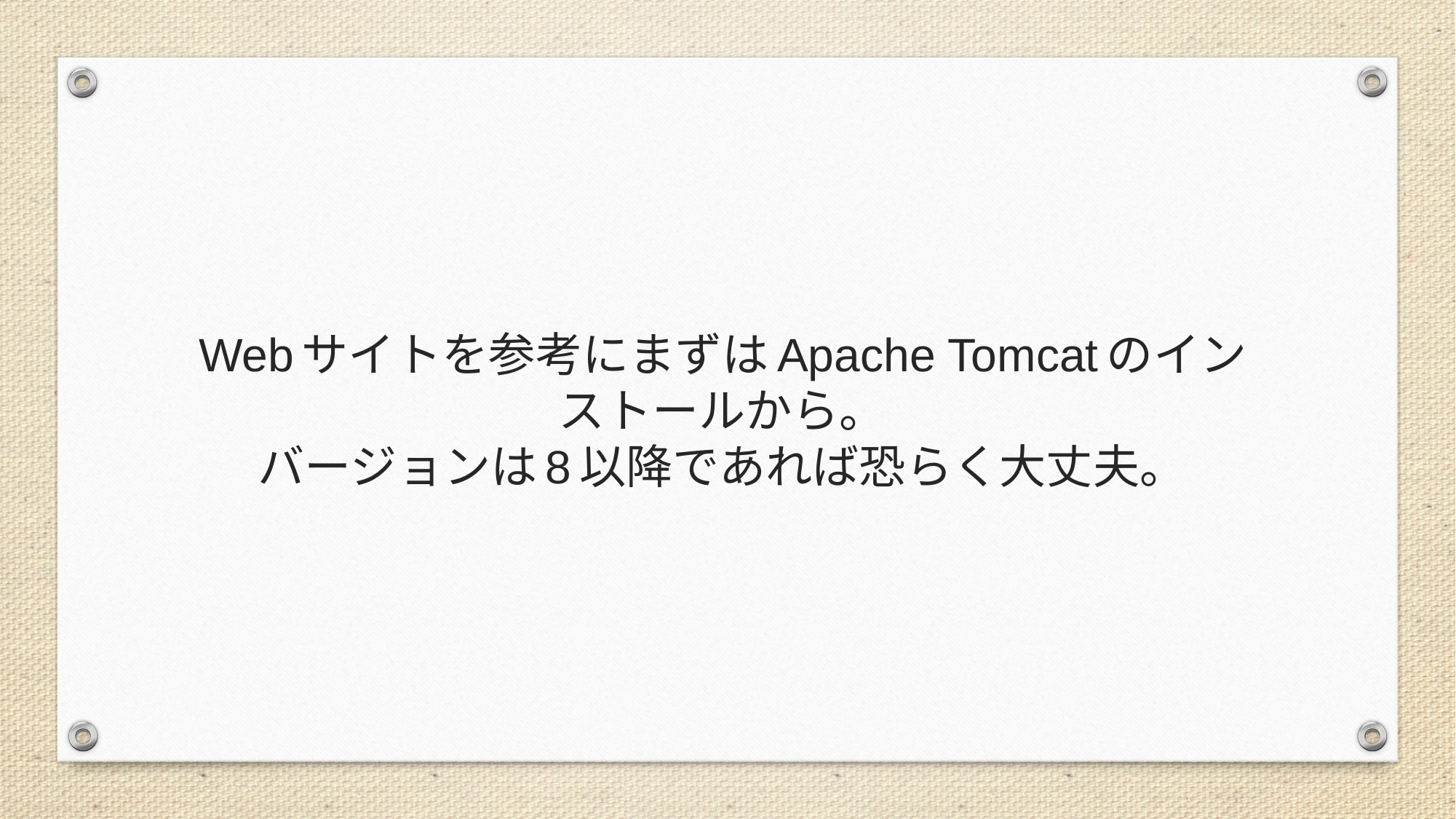

Webサイトを参考にまずはApache Tomcatのインストールから。
バージョンは8以降であれば恐らく大丈夫。